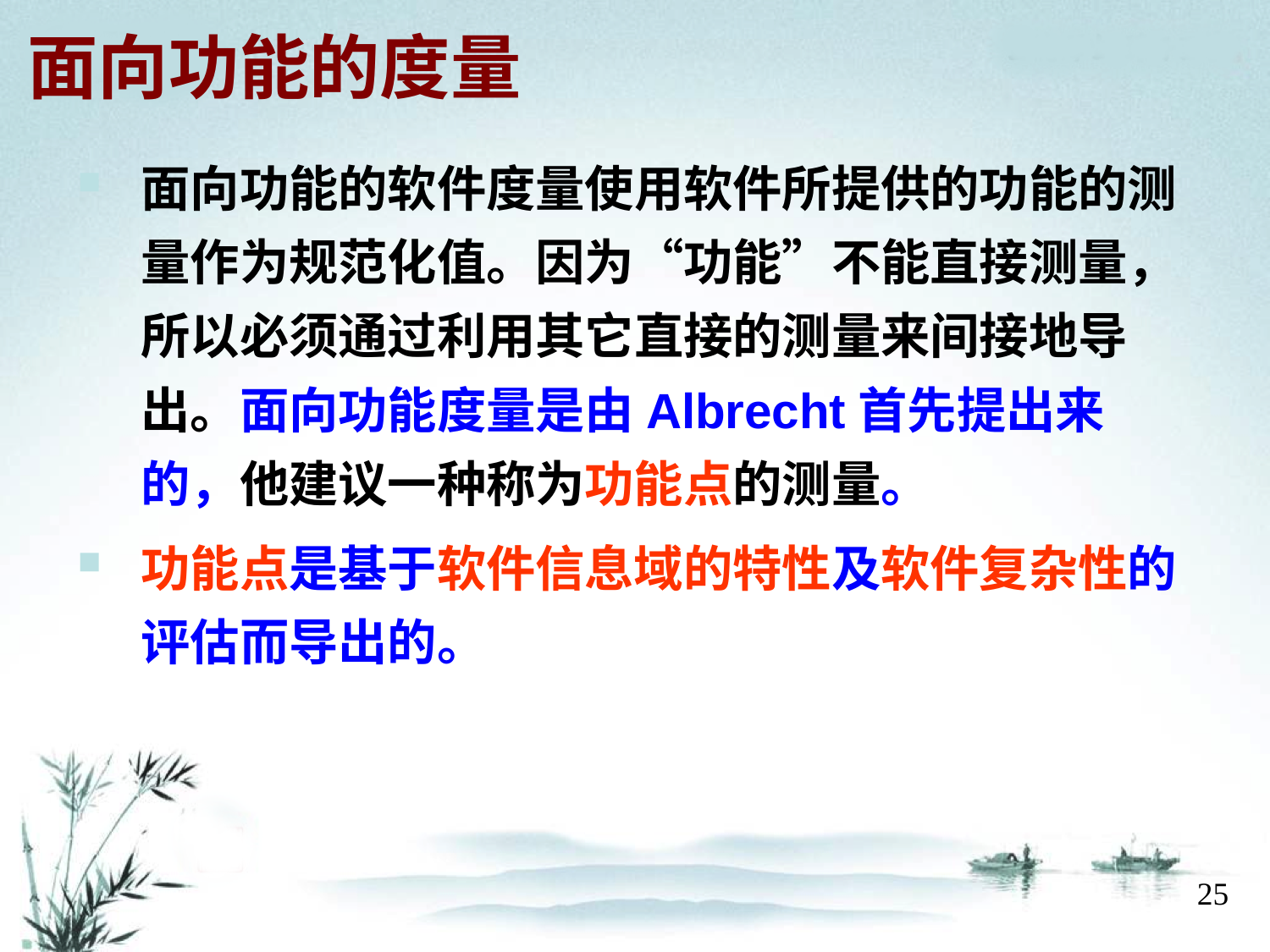

# 面向功能的度量
面向功能的软件度量使用软件所提供的功能的测量作为规范化值。因为“功能”不能直接测量，所以必须通过利用其它直接的测量来间接地导出。面向功能度量是由Albrecht首先提出来的，他建议一种称为功能点的测量。
功能点是基于软件信息域的特性及软件复杂性的评估而导出的。

25